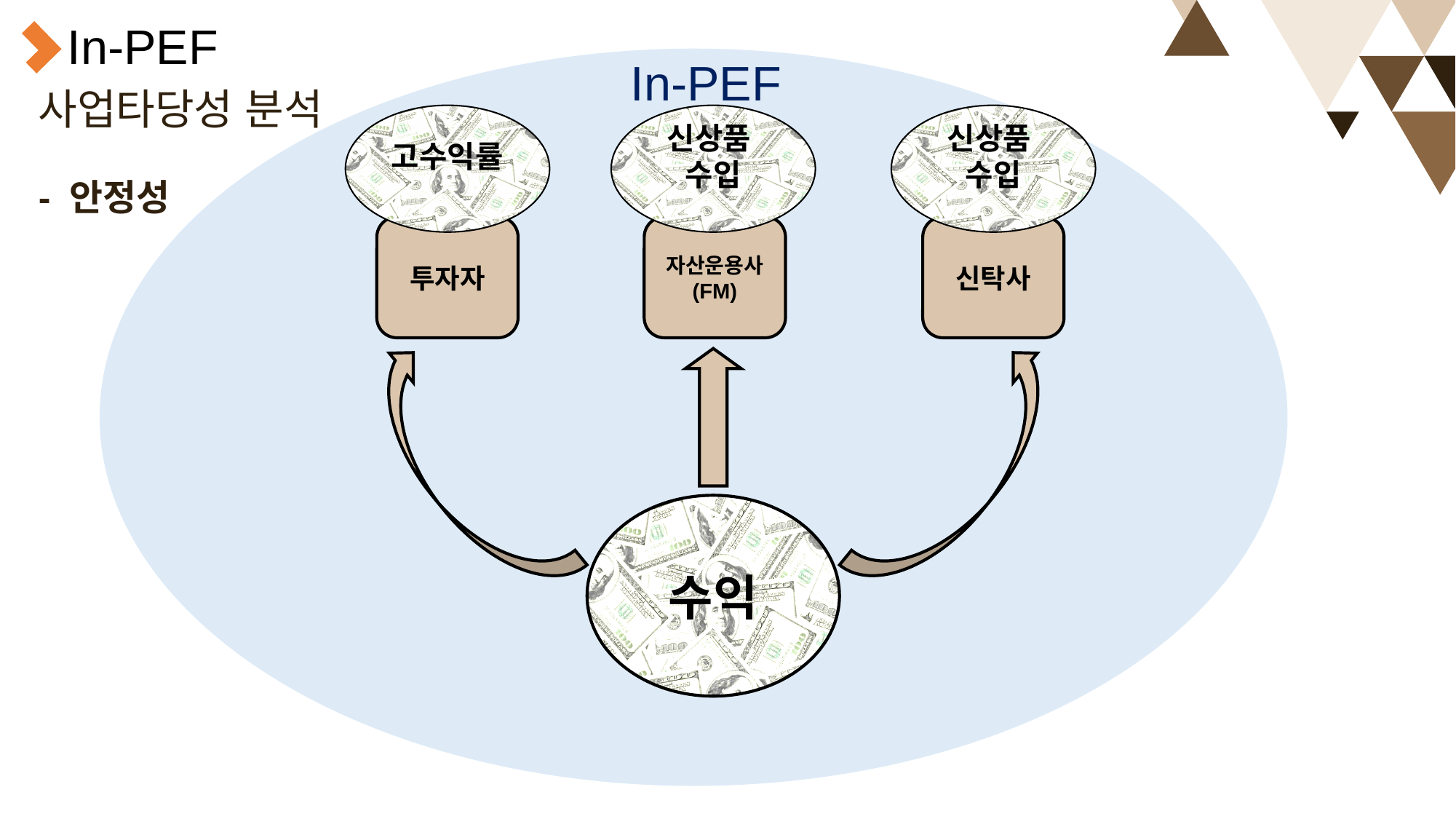

In-PEF

In-PEF

# 사업타당성 분석 - 안정성
고수익률

신상품
수입

신상품
수입

투자자
자산운용사
(FM)
신탁사

수익